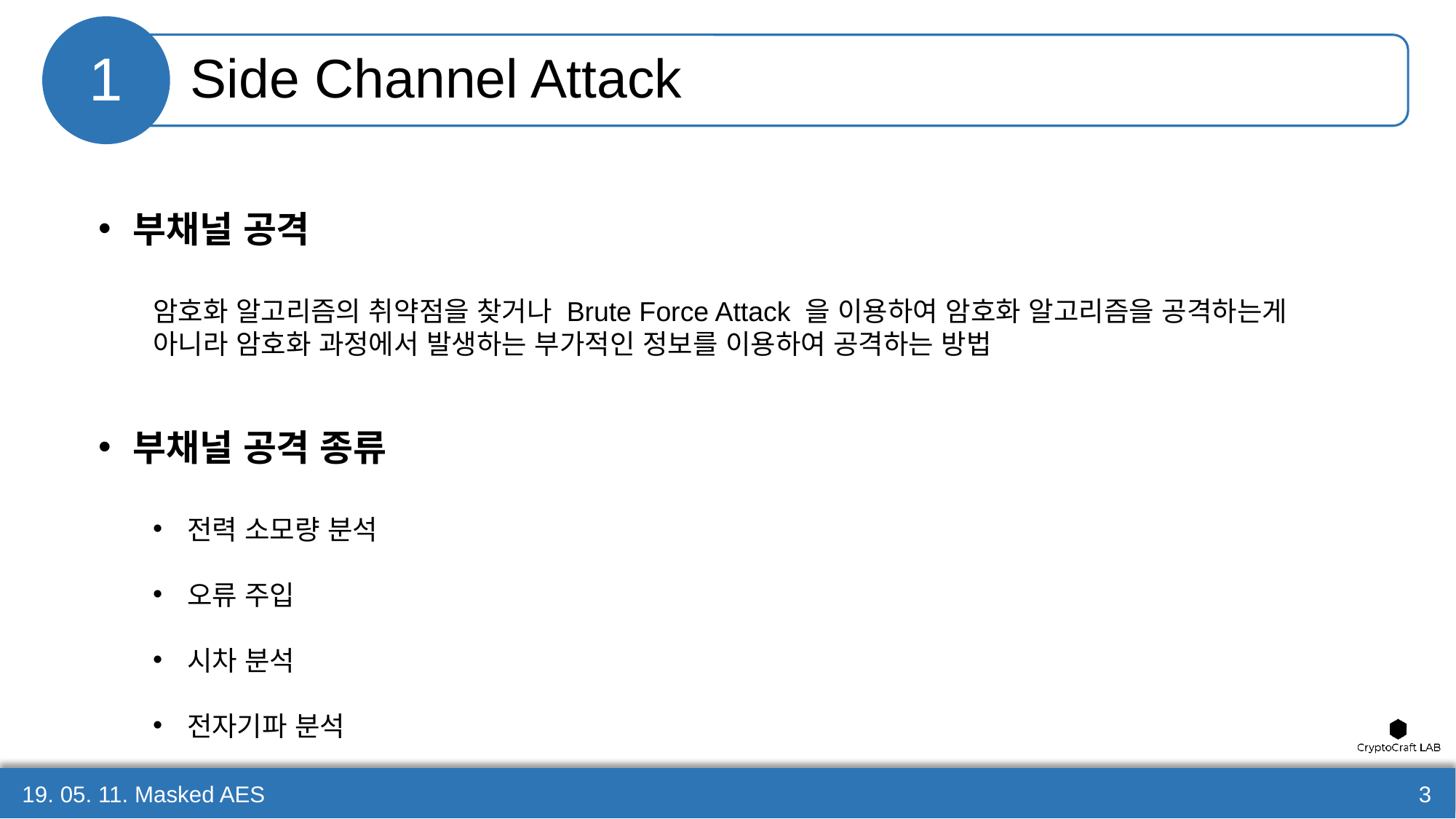

# Side Channel Attack
1

부채널 공격

암호화 알고리즘의 취약점을 찾거나 Brute Force Attack 을 이용하여 암호화 알고리즘을 공격하는게 아니라 암호화 과정에서 발생하는 부가적인 정보를 이용하여 공격하는 방법

부채널 공격 종류

전력 소모량 분석

오류 주입

시차 분석

전자기파 분석